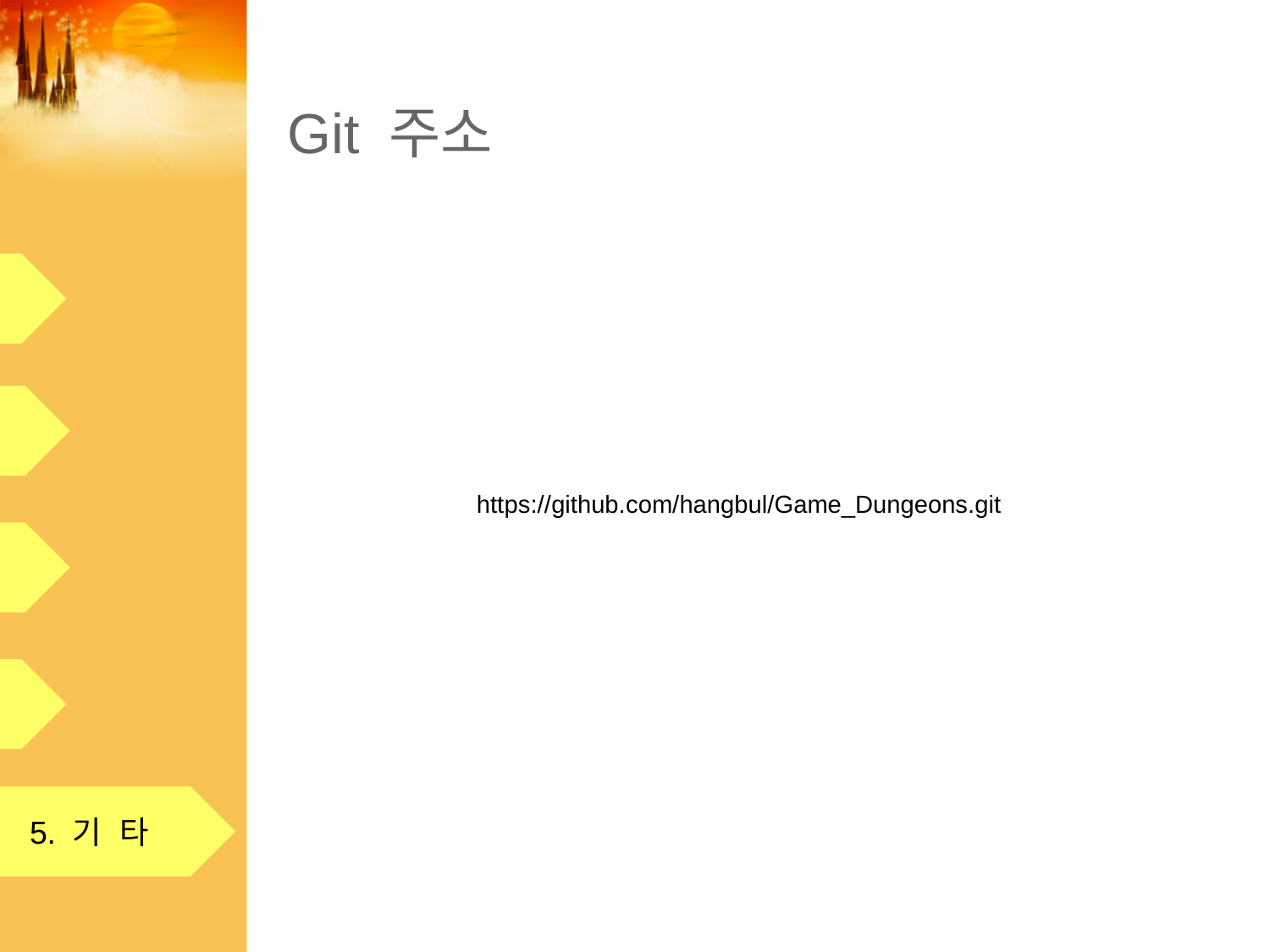

# Git 주소
1. 배  경
2. 컨  셉
https://github.com/hangbul/Game_Dungeons.git
3. 플레이
4. 기 획
5. 기  타